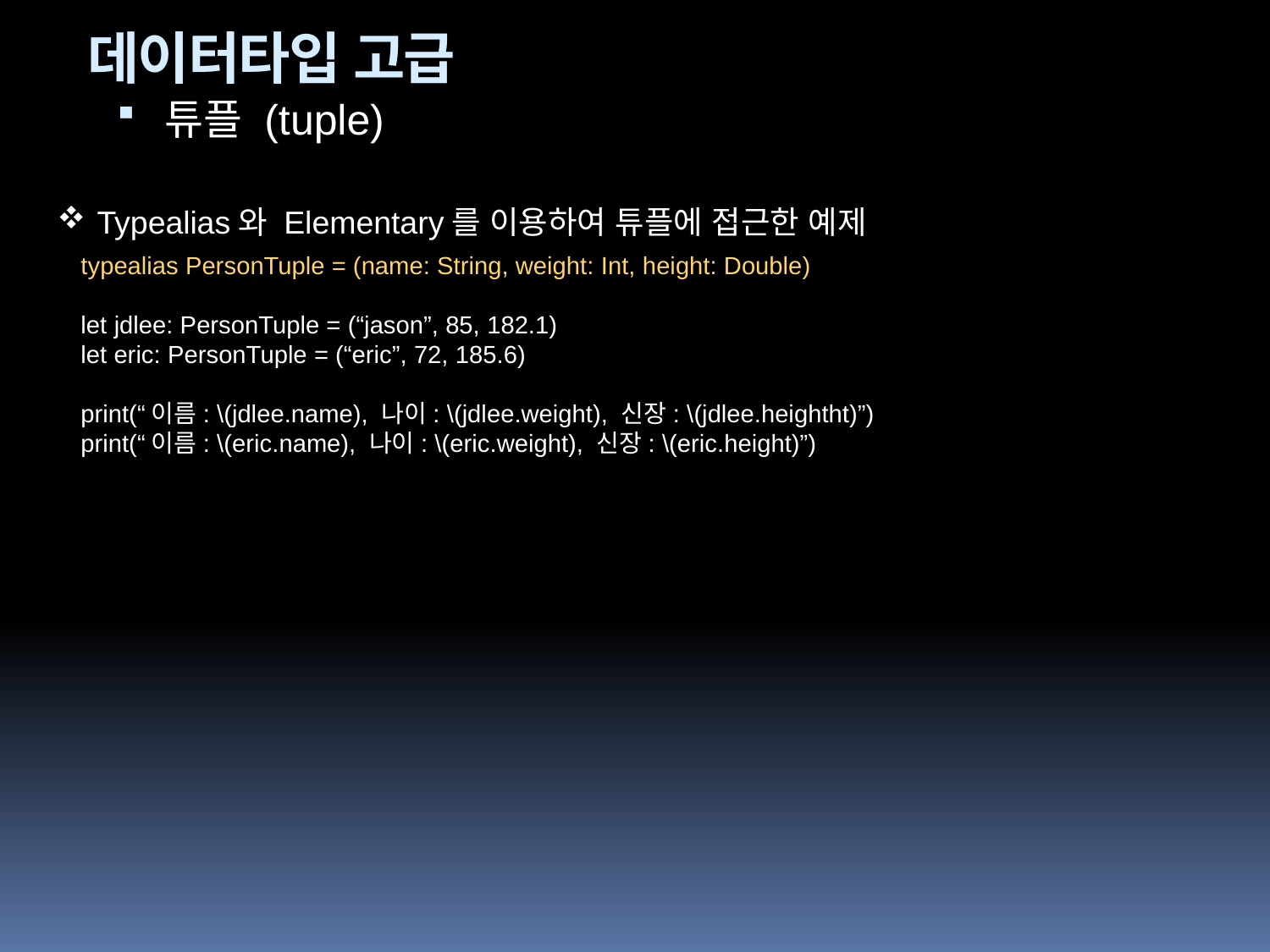

데이터타입 고급
튜플 (tuple)
Typealias와 Elementary를 이용하여 튜플에 접근한 예제
typealias PersonTuple = (name: String, weight: Int, height: Double)

let jdlee: PersonTuple = (“jason”, 85, 182.1)
let eric: PersonTuple = (“eric”, 72, 185.6)

print(“이름: \(jdlee.name), 나이: \(jdlee.weight), 신장: \(jdlee.heightht)”)
print(“이름: \(eric.name), 나이: \(eric.weight), 신장: \(eric.height)”)